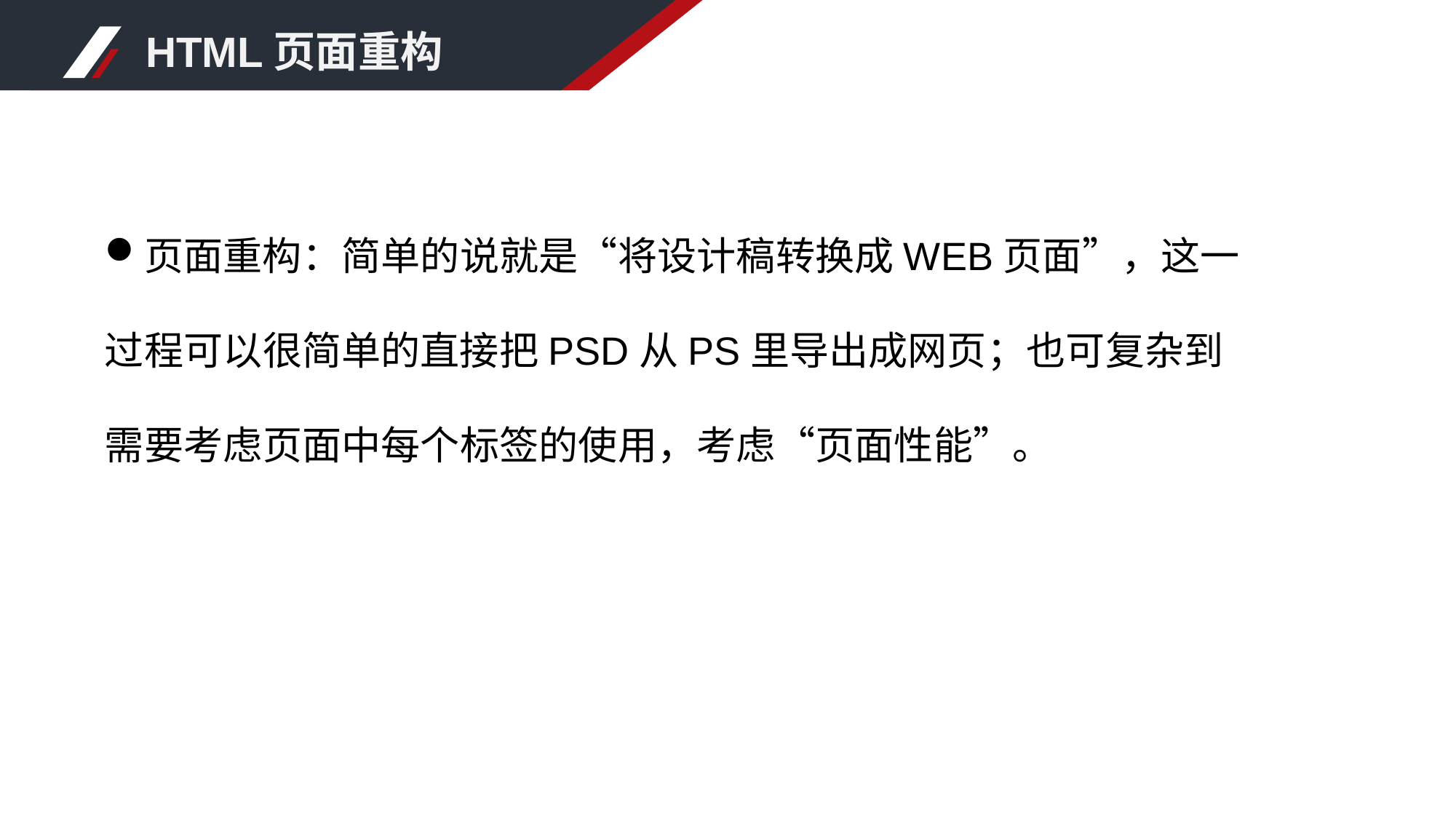

HTML页面重构
页面重构：简单的说就是“将设计稿转换成WEB页面”，这一过程可以很简单的直接把PSD从PS里导出成网页；也可复杂到需要考虑页面中每个标签的使用，考虑“页面性能”。